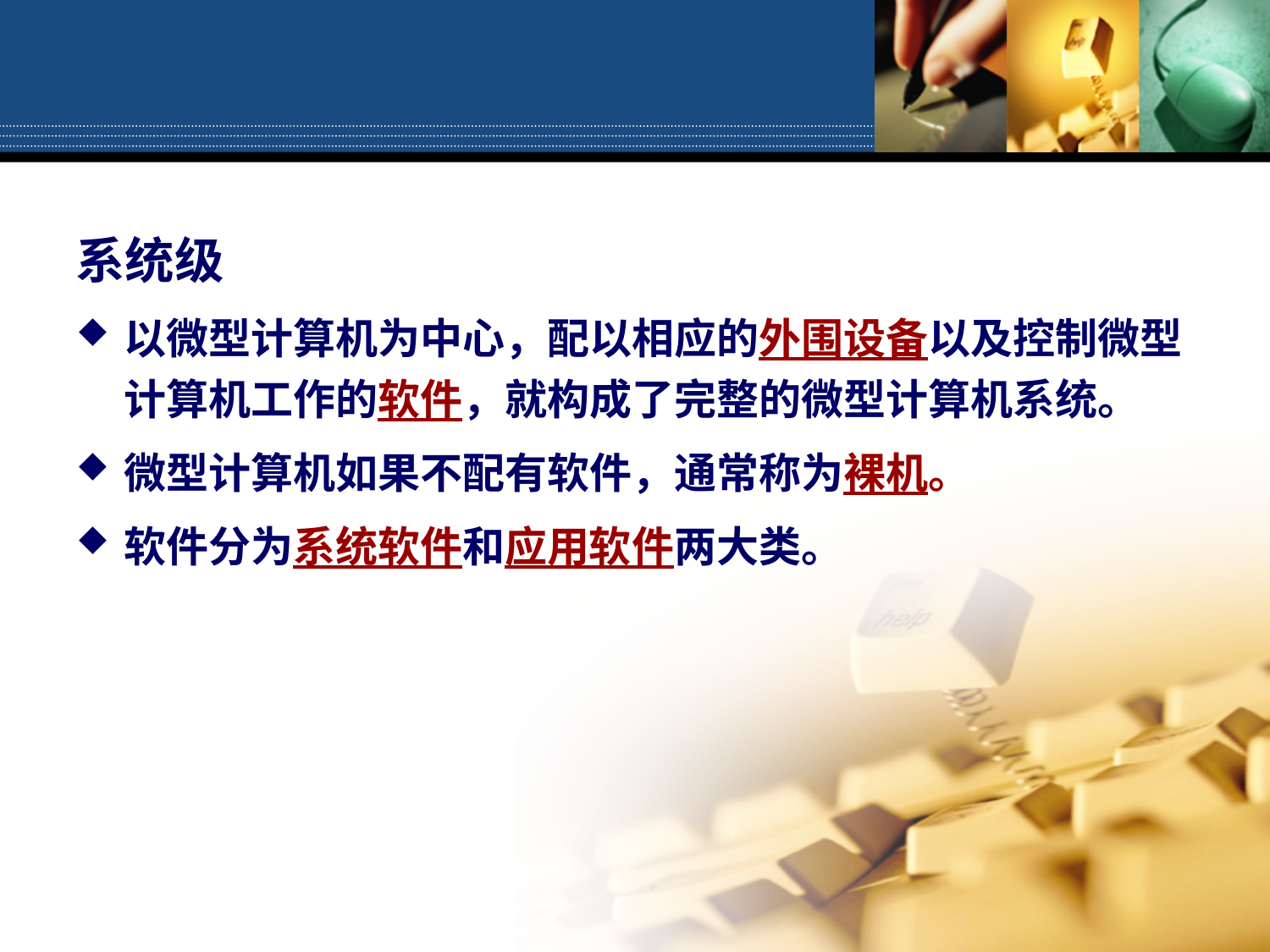

系统级
以微型计算机为中心，配以相应的外围设备以及控制微型计算机工作的软件，就构成了完整的微型计算机系统。
微型计算机如果不配有软件，通常称为裸机。
软件分为系统软件和应用软件两大类。